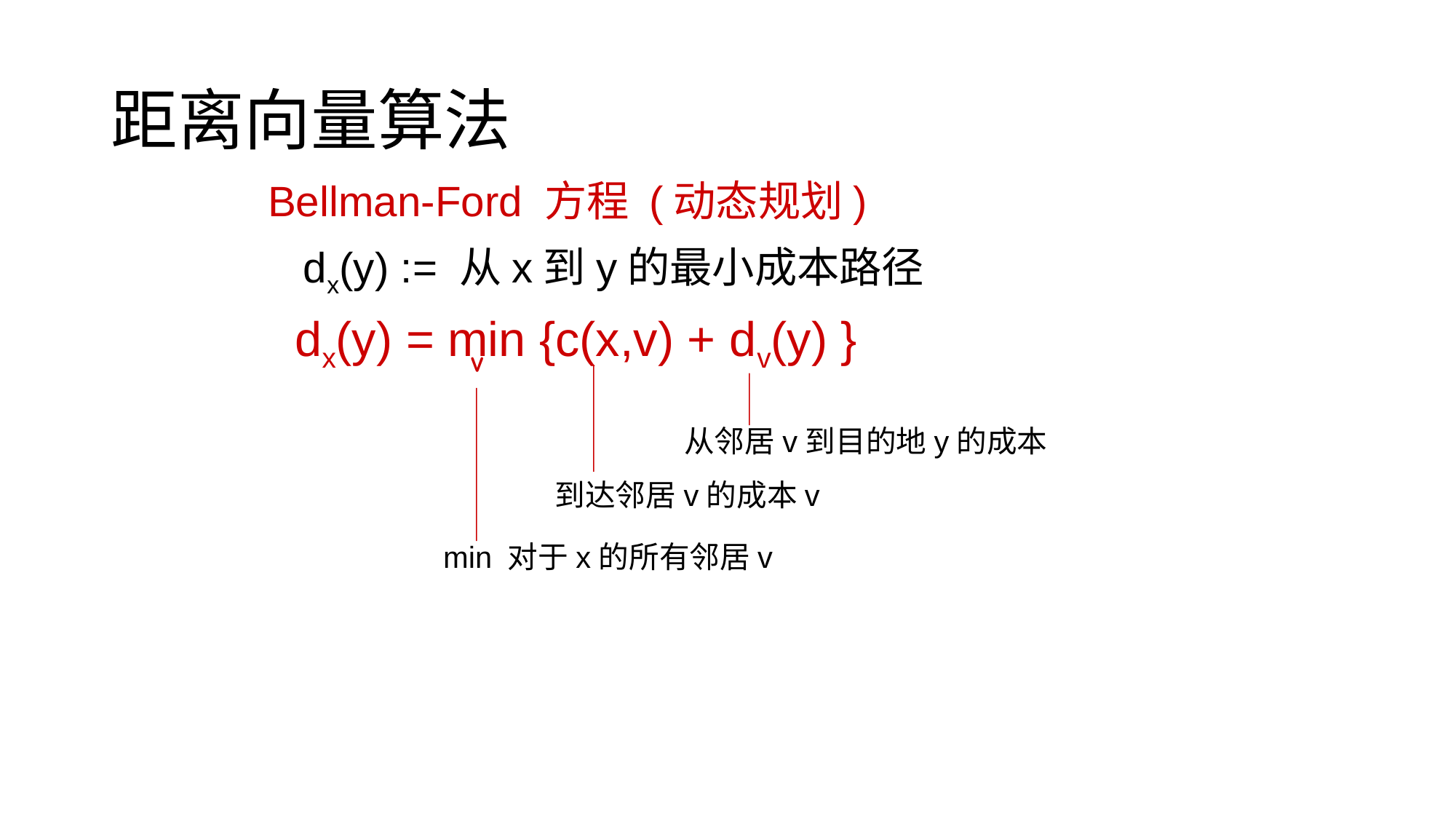

# 距离向量算法
Bellman-Ford 方程 (动态规划)
   dx(y) := 从x到y的最小成本路径
	dx(y) = min {c(x,v) + dv(y) }

v

从邻居v到目的地y的成本
到达邻居v的成本v
min 对于x的所有邻居v